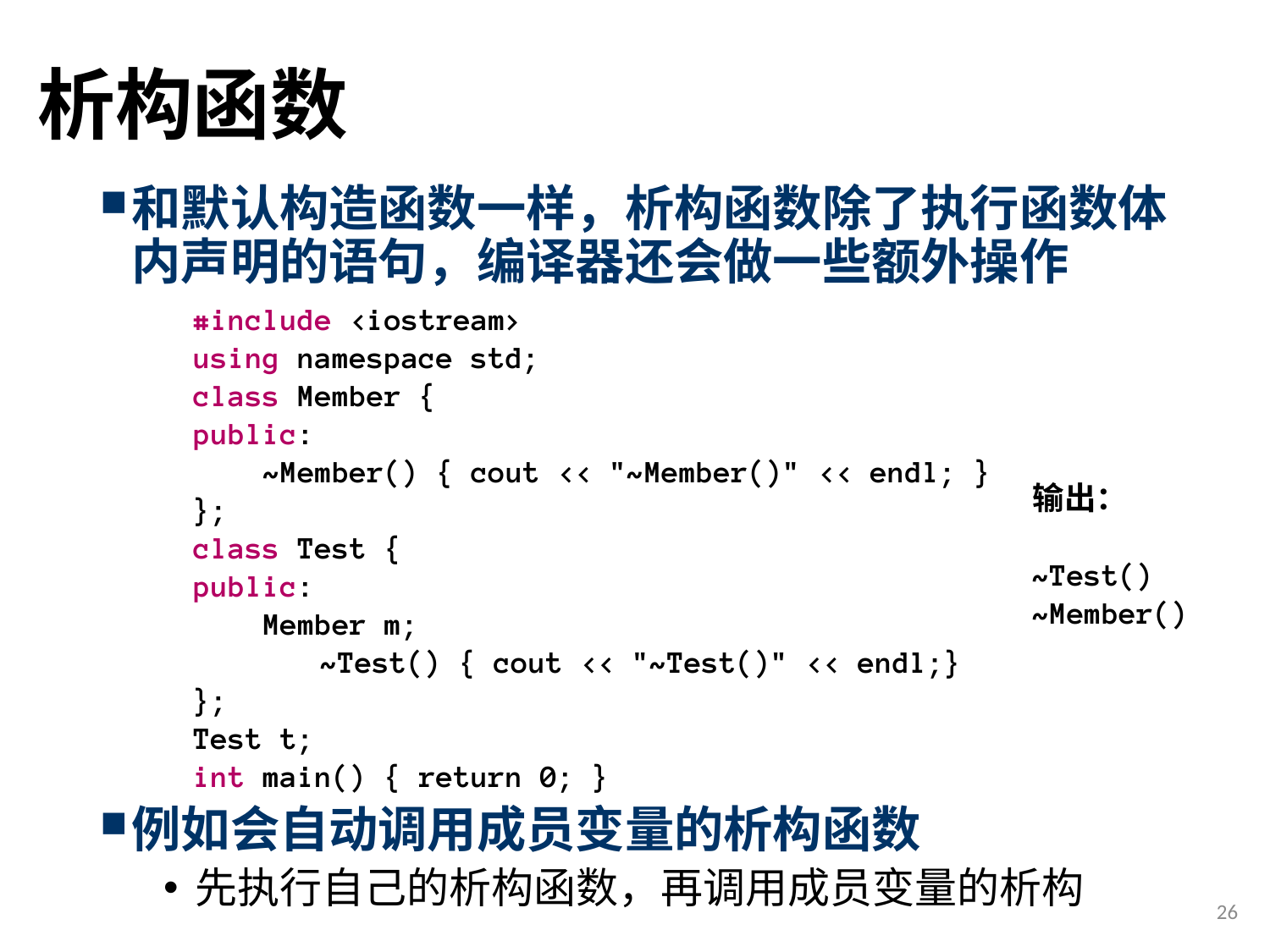

# 析构函数
和默认构造函数一样，析构函数除了执行函数体内声明的语句，编译器还会做一些额外操作

例如会自动调用成员变量的析构函数
先执行自己的析构函数，再调用成员变量的析构
#include <iostream>
using namespace std;
class Member {
public:
    ~Member() { cout << "~Member()" << endl; }
};
class Test {
public:
    Member m;
	~Test() { cout << "~Test()" << endl;}
};
Test t;
int main() { return 0; }
输出：

~Test()
~Member()
26